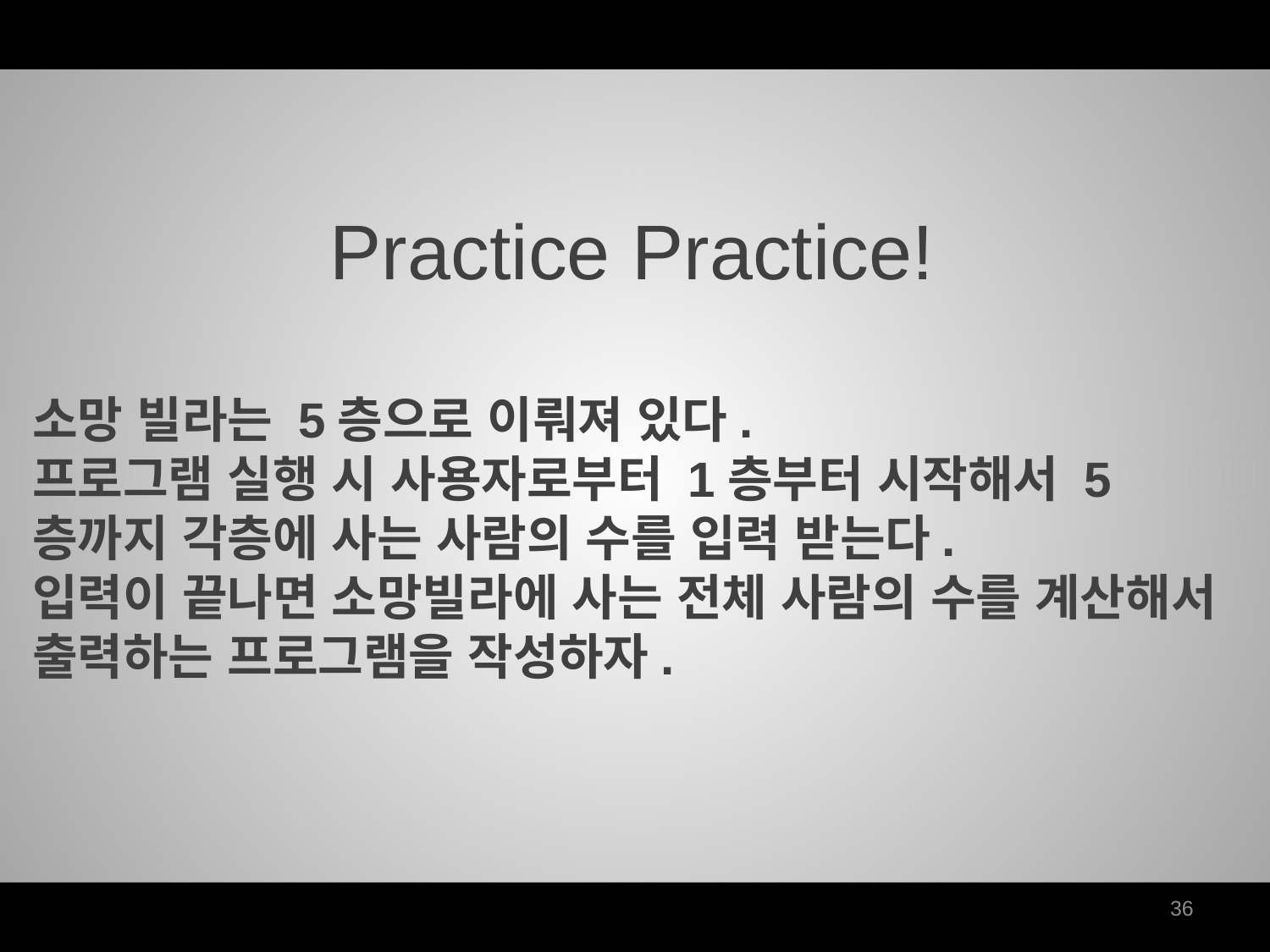

Practice Practice!

소망 빌라는 5층으로 이뤄져 있다.
프로그램 실행 시 사용자로부터 1층부터 시작해서 5층까지 각층에 사는 사람의 수를 입력 받는다.
입력이 끝나면 소망빌라에 사는 전체 사람의 수를 계산해서 출력하는 프로그램을 작성하자.
36